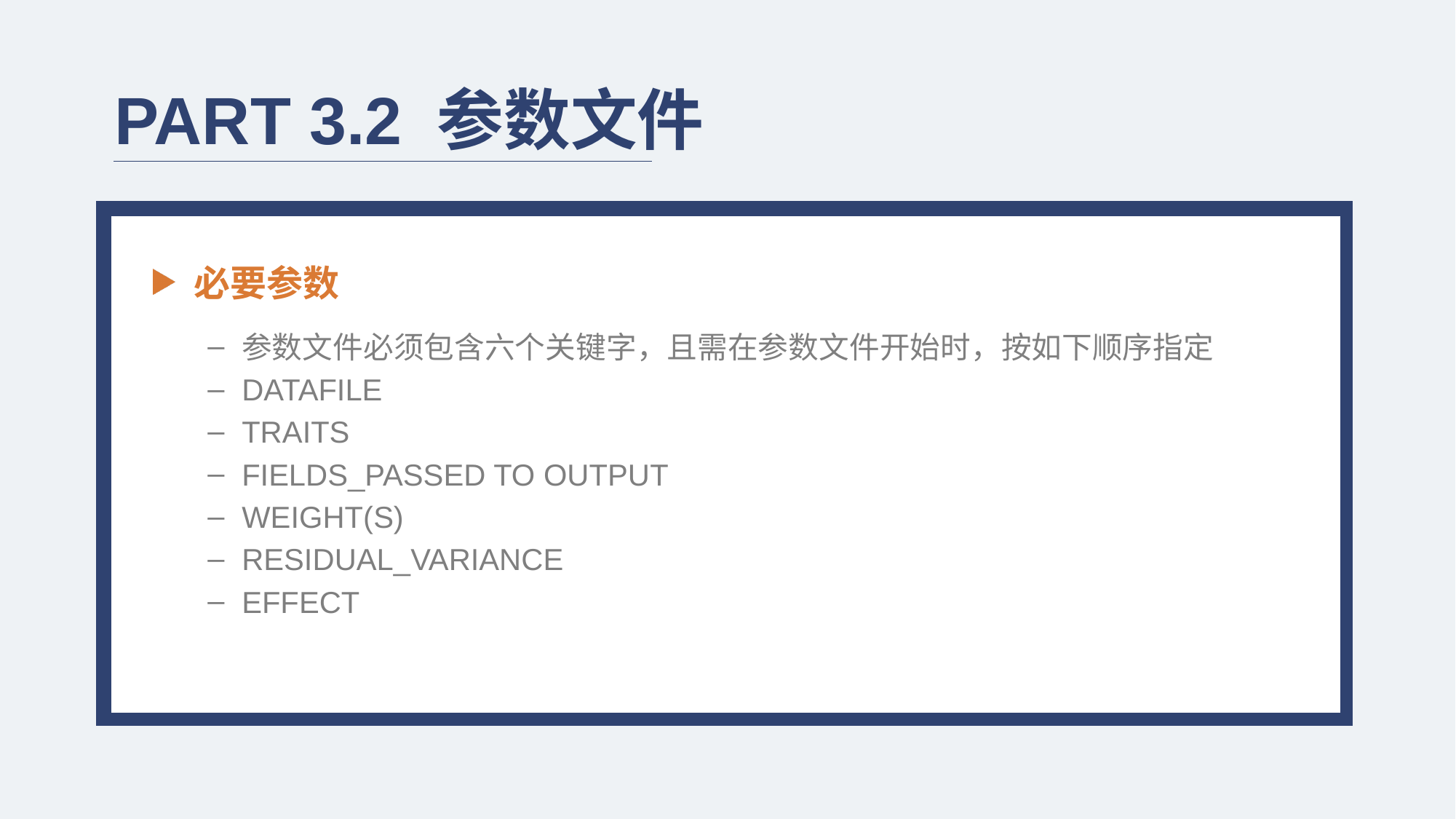

PART 3.2 参数文件

必要参数
参数文件必须包含六个关键字，且需在参数文件开始时，按如下顺序指定
DATAFILE
TRAITS
FIELDS_PASSED TO OUTPUT
WEIGHT(S)
RESIDUAL_VARIANCE
EFFECT